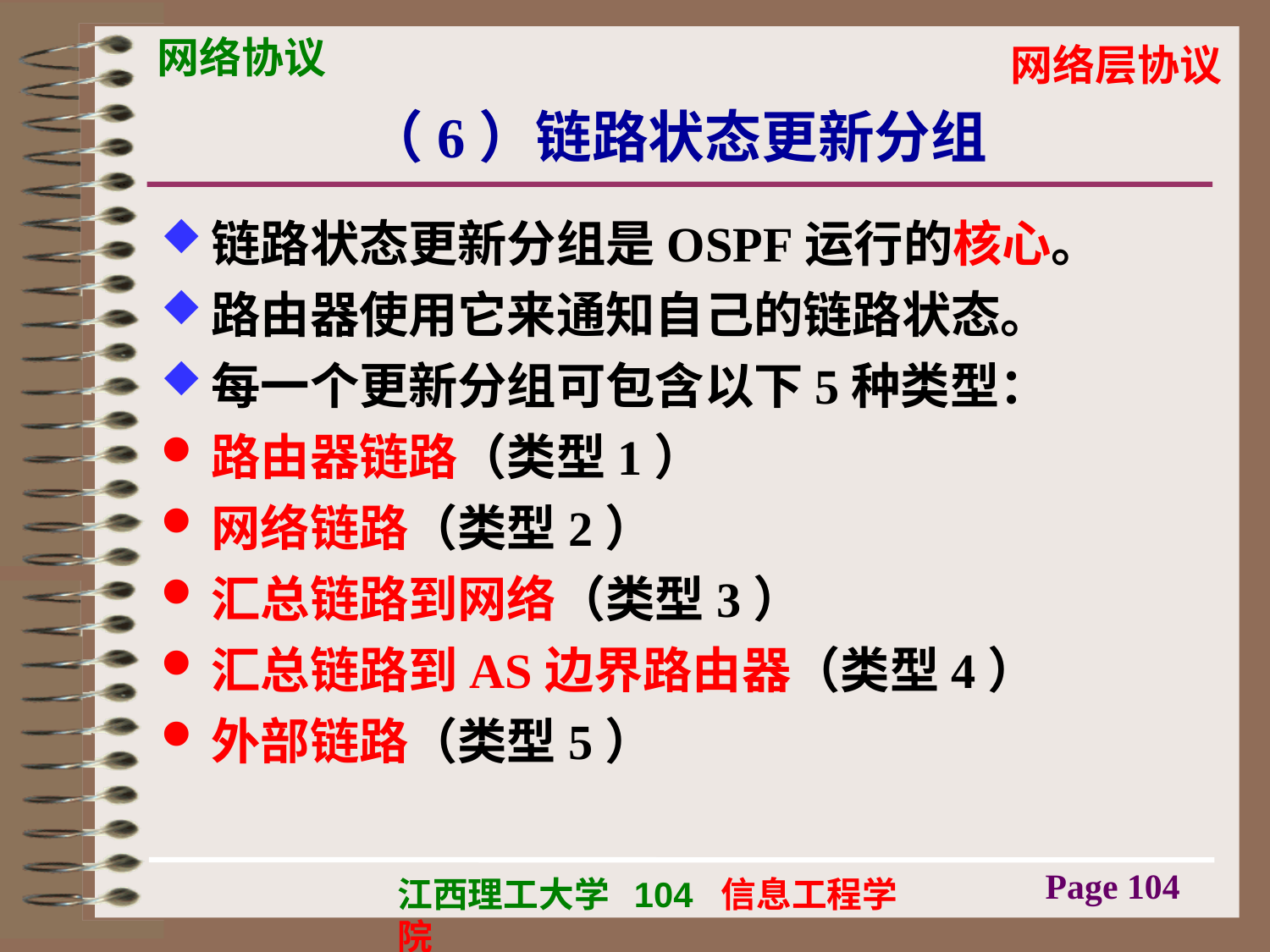

# （6）链路状态更新分组
链路状态更新分组是OSPF运行的核心。
路由器使用它来通知自己的链路状态。
每一个更新分组可包含以下5种类型：
路由器链路（类型1）
网络链路（类型2）
汇总链路到网络（类型3）
汇总链路到AS边界路由器（类型4）
外部链路（类型5）
Page 104